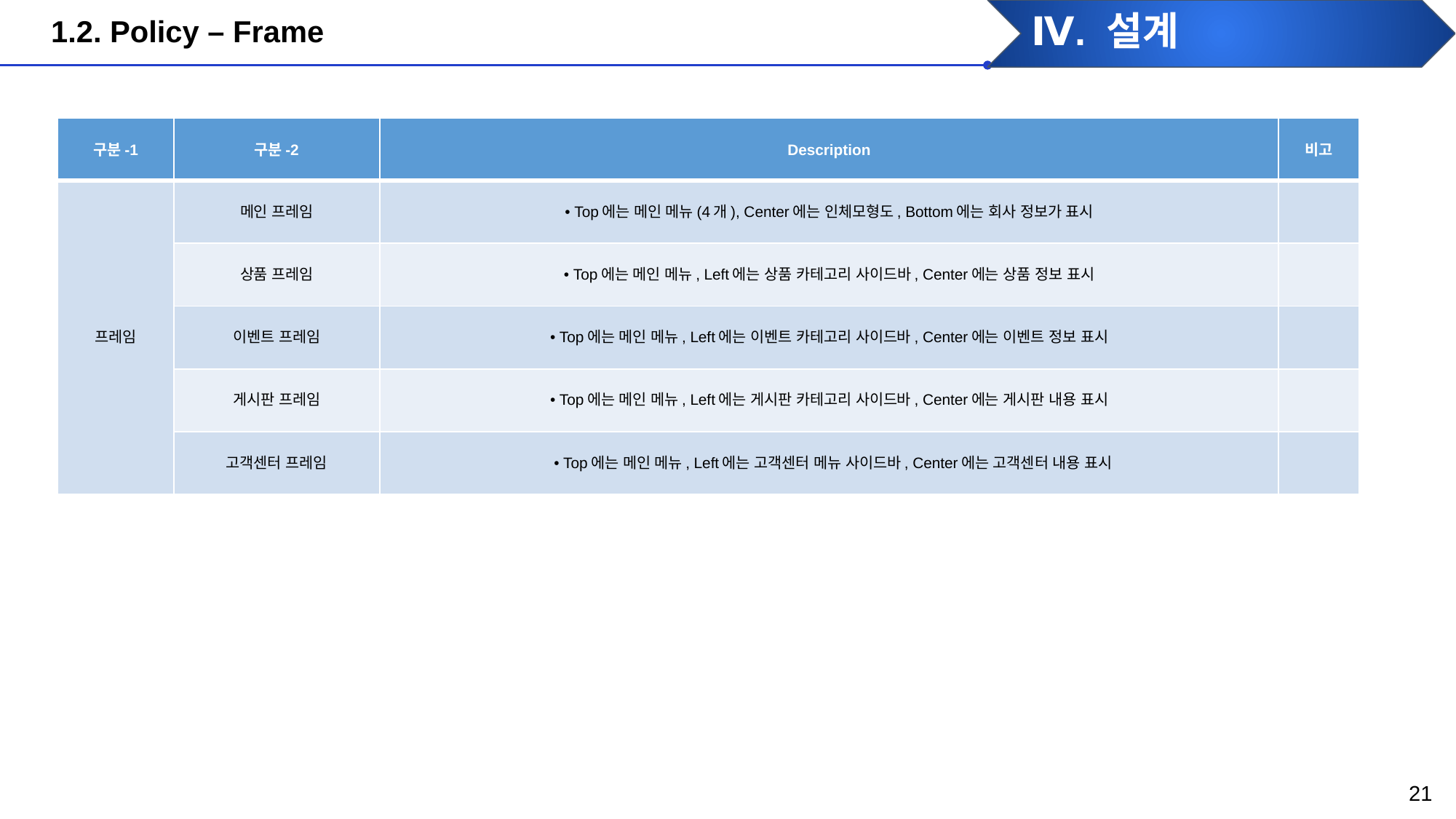

1.2. Policy – Frame
Ⅳ. 설계
| 구분-1 | 구분-2 | Description | 비고 |
| --- | --- | --- | --- |
| 프레임 | 메인 프레임 | • Top에는 메인 메뉴(4개), Center에는 인체모형도, Bottom에는 회사 정보가 표시 |  |
|  | 상품 프레임 | • Top에는 메인 메뉴, Left에는 상품 카테고리 사이드바, Center에는 상품 정보 표시 |  |
|  | 이벤트 프레임 | • Top에는 메인 메뉴, Left에는 이벤트 카테고리 사이드바, Center에는 이벤트 정보 표시 |  |
|  | 게시판 프레임 | • Top에는 메인 메뉴, Left에는 게시판 카테고리 사이드바, Center에는 게시판 내용 표시 |  |
|  | 고객센터 프레임 | • Top에는 메인 메뉴, Left에는 고객센터 메뉴 사이드바, Center에는 고객센터 내용 표시 |  |